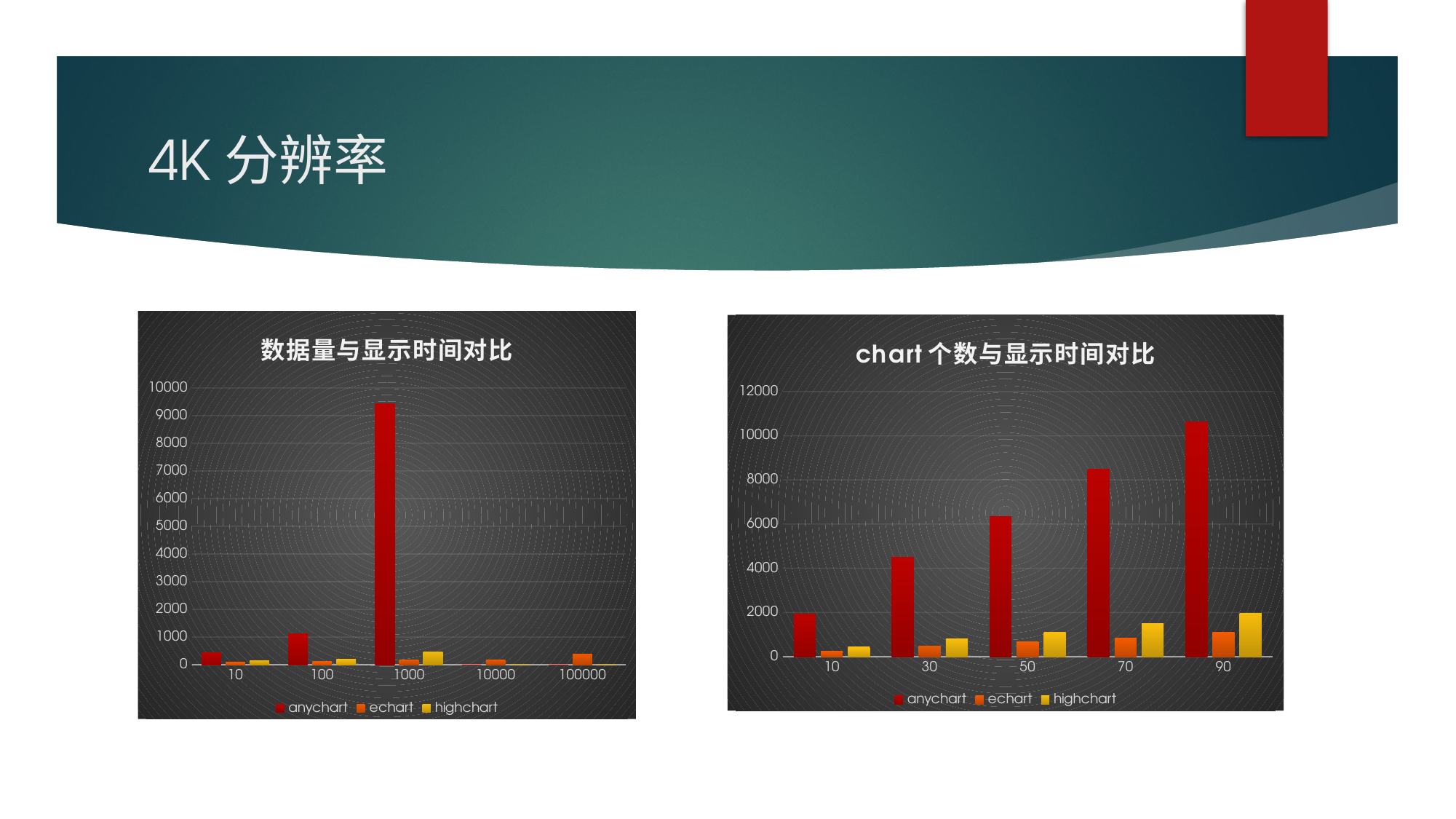

# 4K分辨率

### Chart: 数据量与显示时间对比

| Category | anychart | echart | highchart |
|---|---|---|---|
| 10 | 426.0 | 87.33333333333333 | 150.66666666666666 |
| 100 | 1115.0 | 121.33333333333333 | 195.66666666666666 |
| 1000 | 9433.666666666666 | 163.0 | 463.0 |
| 10000 | 0.0 | 165.33333333333334 | 0.0 |
| 100000 | 0.0 | 384.0 | 0.0 |

### Chart: chart个数与显示时间对比

| Category | anychart | echart | highchart |
|---|---|---|---|
| 10 | 1938.0 | 260.0 | 436.0 |
| 30 | 4489.333333333333 | 465.3333333333333 | 792.3333333333334 |
| 50 | 6336.666666666667 | 664.6666666666666 | 1112.0 |
| 70 | 8484.0 | 843.3333333333334 | 1507.6666666666667 |
| 90 | 10610.666666666666 | 1092.6666666666667 | 1957.0 |